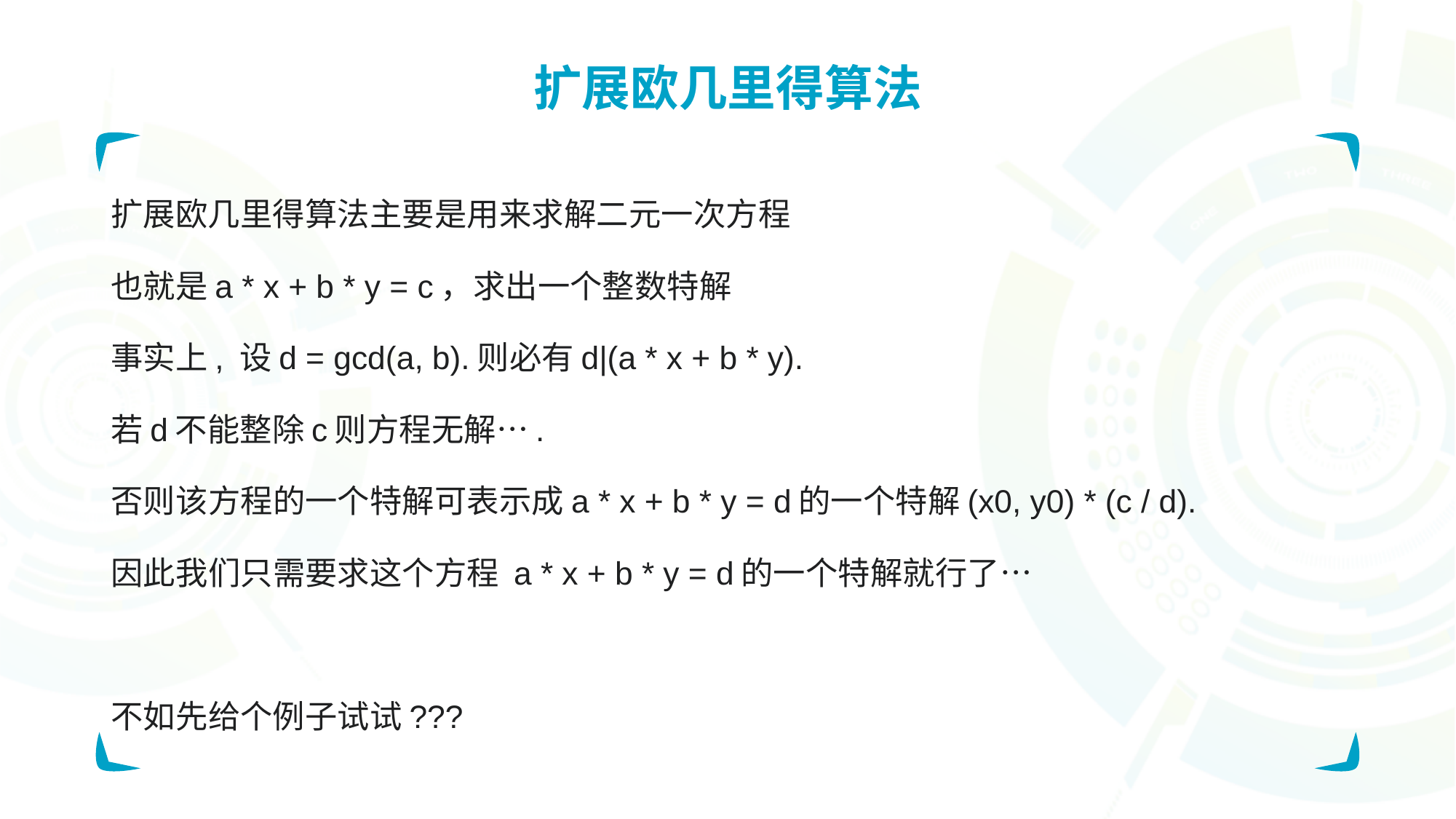

扩展欧几里得算法

扩展欧几里得算法主要是用来求解二元一次方程
也就是a * x + b * y = c，求出一个整数特解
事实上, 设d = gcd(a, b).则必有d|(a * x + b * y).
若d不能整除c则方程无解….
否则该方程的一个特解可表示成a * x + b * y = d的一个特解(x0, y0) * (c / d).
因此我们只需要求这个方程 a * x + b * y = d的一个特解就行了…

不如先给个例子试试???